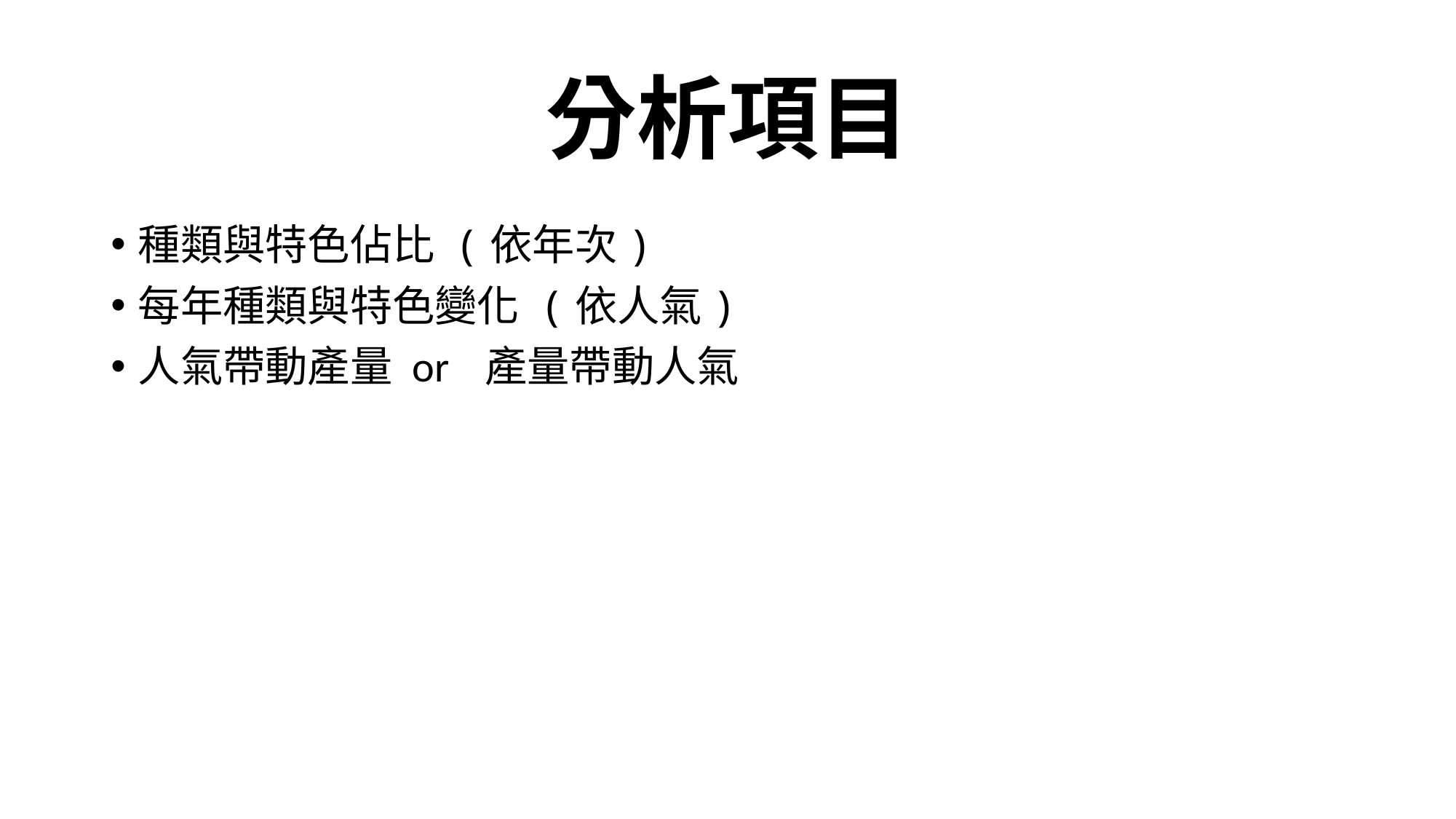

# 分析項目
種類與特色佔比 (依年次)
每年種類與特色變化 (依人氣)
人氣帶動產量 or 產量帶動人氣